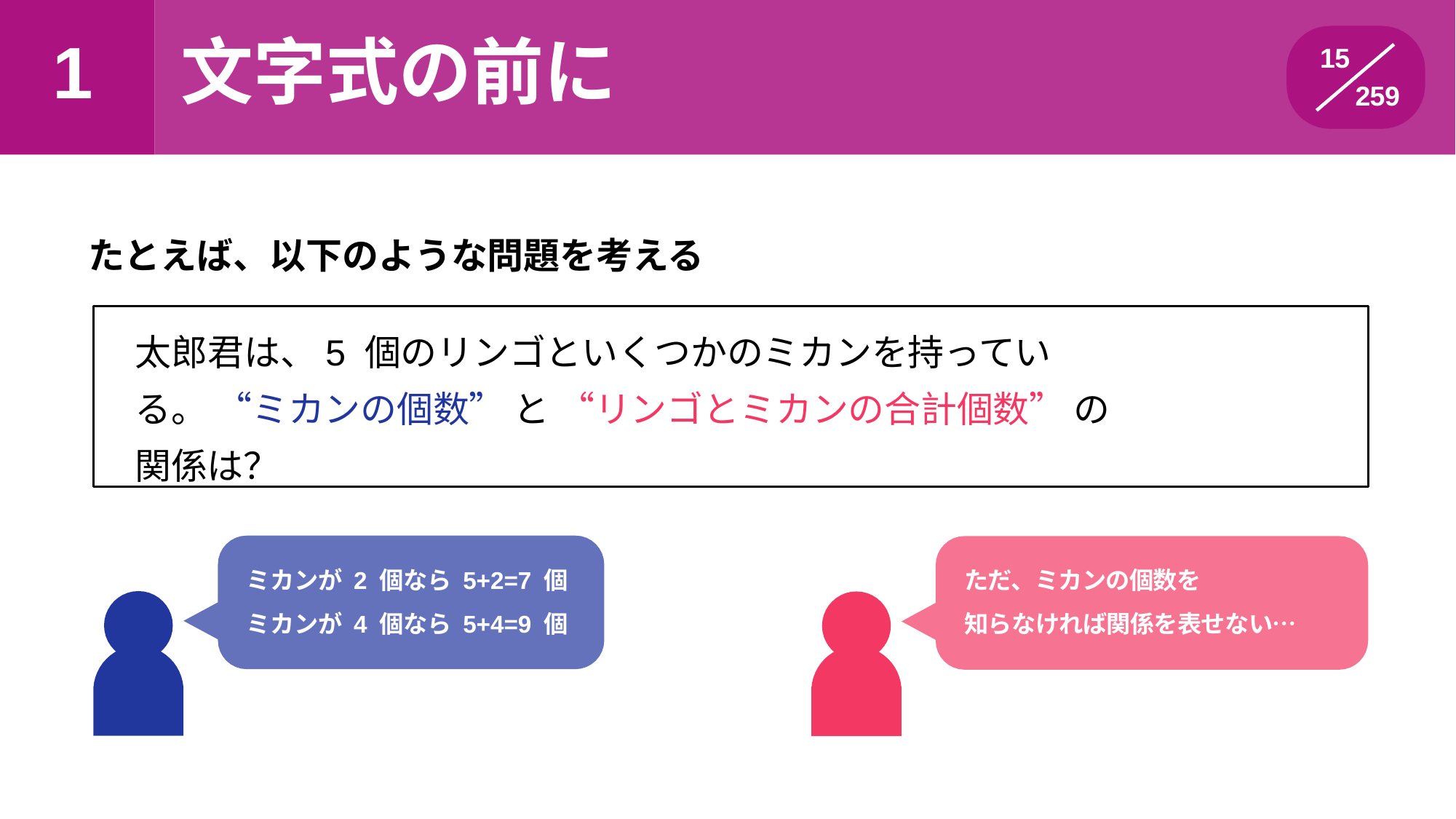

# 1	文字式の前に
15
259
たとえば、以下のような問題を考える
太郎君は、5 個のリンゴといくつかのミカンを持っている。 “ミカンの個数” と “リンゴとミカンの合計個数” の関係は？

ミカンが 2 個なら 5+2=7 個
ミカンが 4 個なら 5+4=9 個
ただ、ミカンの個数を
知らなければ関係を表せない…